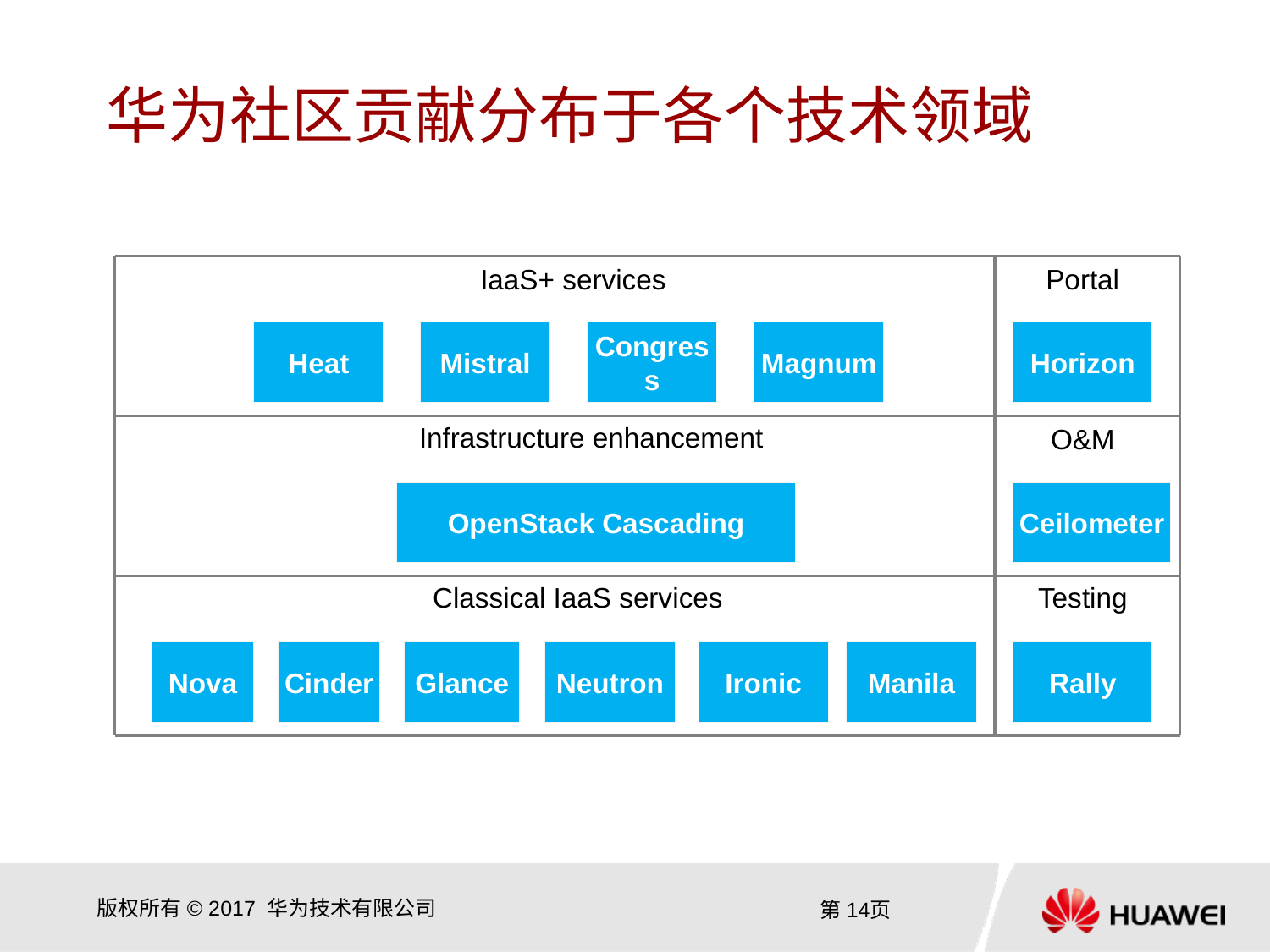

# 华为社区贡献分布于各个技术领域
IaaS+ services
Portal
Heat
Mistral
Congress
Magnum
Horizon
Infrastructure enhancement
O&M
OpenStack Cascading
Ceilometer
Classical IaaS services
Testing
Nova
Cinder
Glance
Neutron
Ironic
Manila
Rally